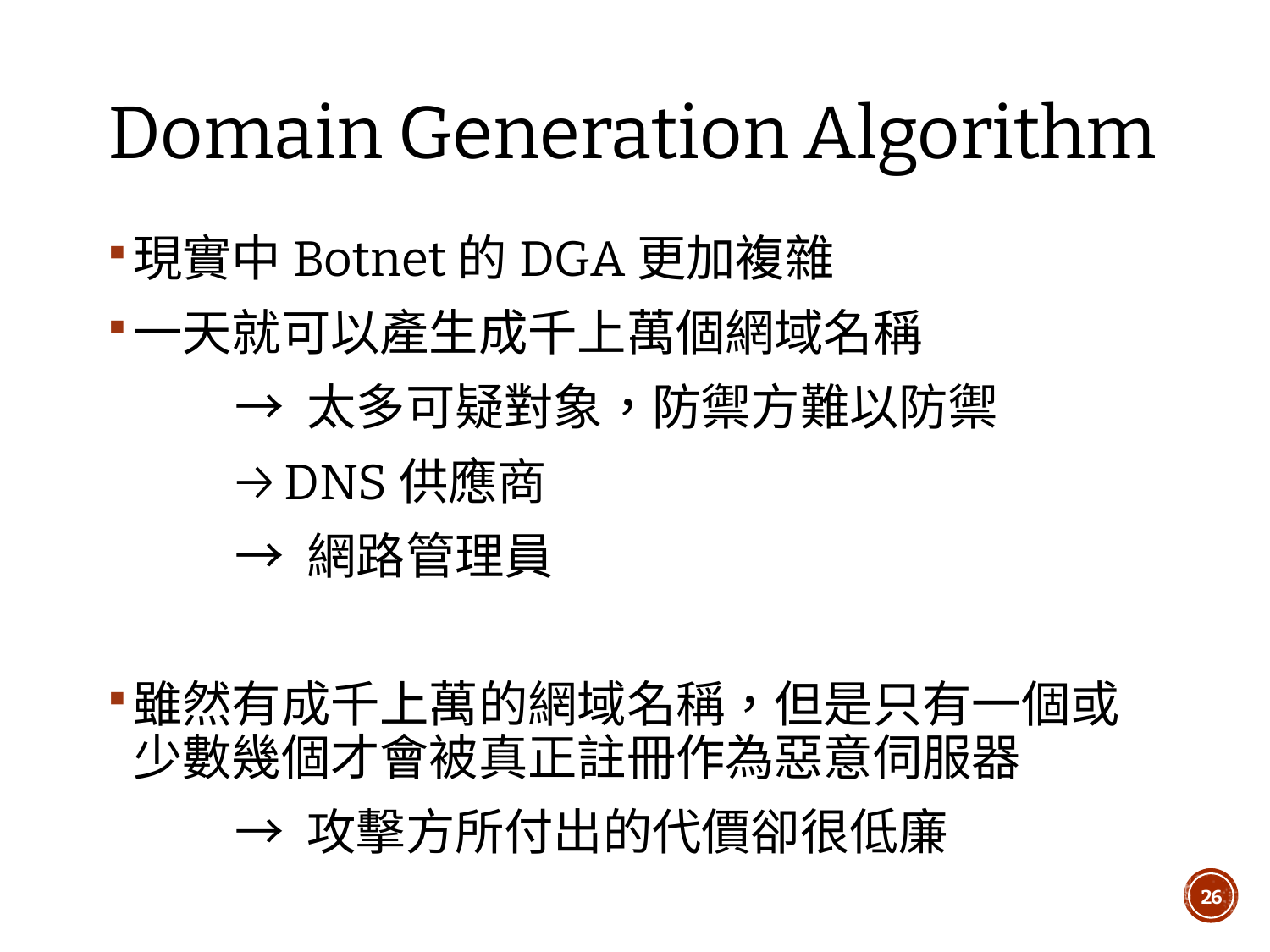

# Domain Generation Algorithm
現實中Botnet的DGA更加複雜
一天就可以產生成千上萬個網域名稱
	→ 太多可疑對象，防禦方難以防禦
	→ DNS供應商
	→ 網路管理員

雖然有成千上萬的網域名稱，但是只有一個或少數幾個才會被真正註冊作為惡意伺服器
	→ 攻擊方所付出的代價卻很低廉
26